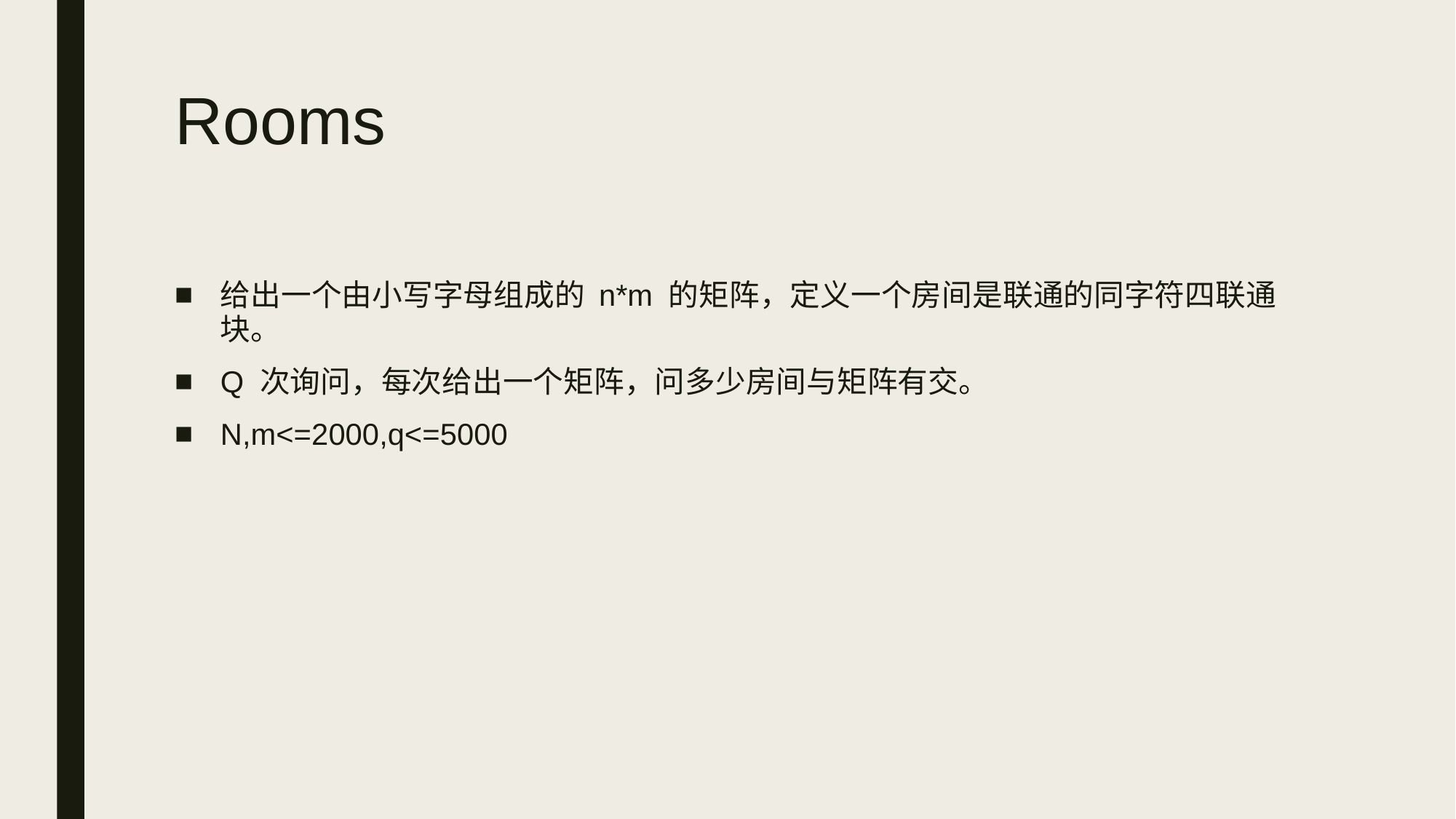

# Rooms
给出一个由小写字母组成的 n*m 的矩阵，定义一个房间是联通的同字符四联通块。
Q 次询问，每次给出一个矩阵，问多少房间与矩阵有交。
N,m<=2000,q<=5000